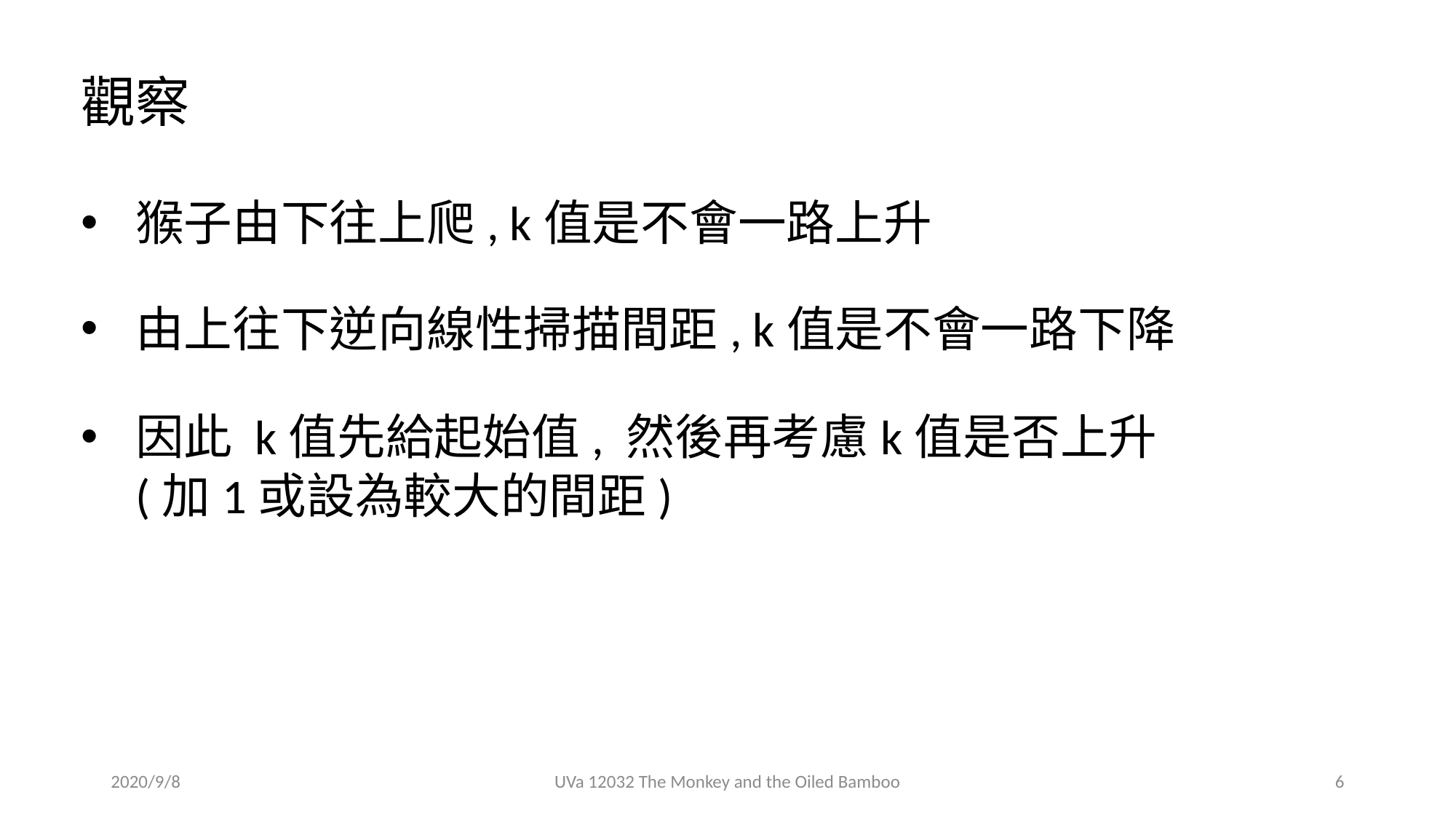

觀察
猴子由下往上爬, k值是不會一路上升
由上往下逆向線性掃描間距, k值是不會一路下降
因此 k值先給起始值, 然後再考慮k值是否上升(加1或設為較大的間距)
2020/9/8
UVa 12032 The Monkey and the Oiled Bamboo
6